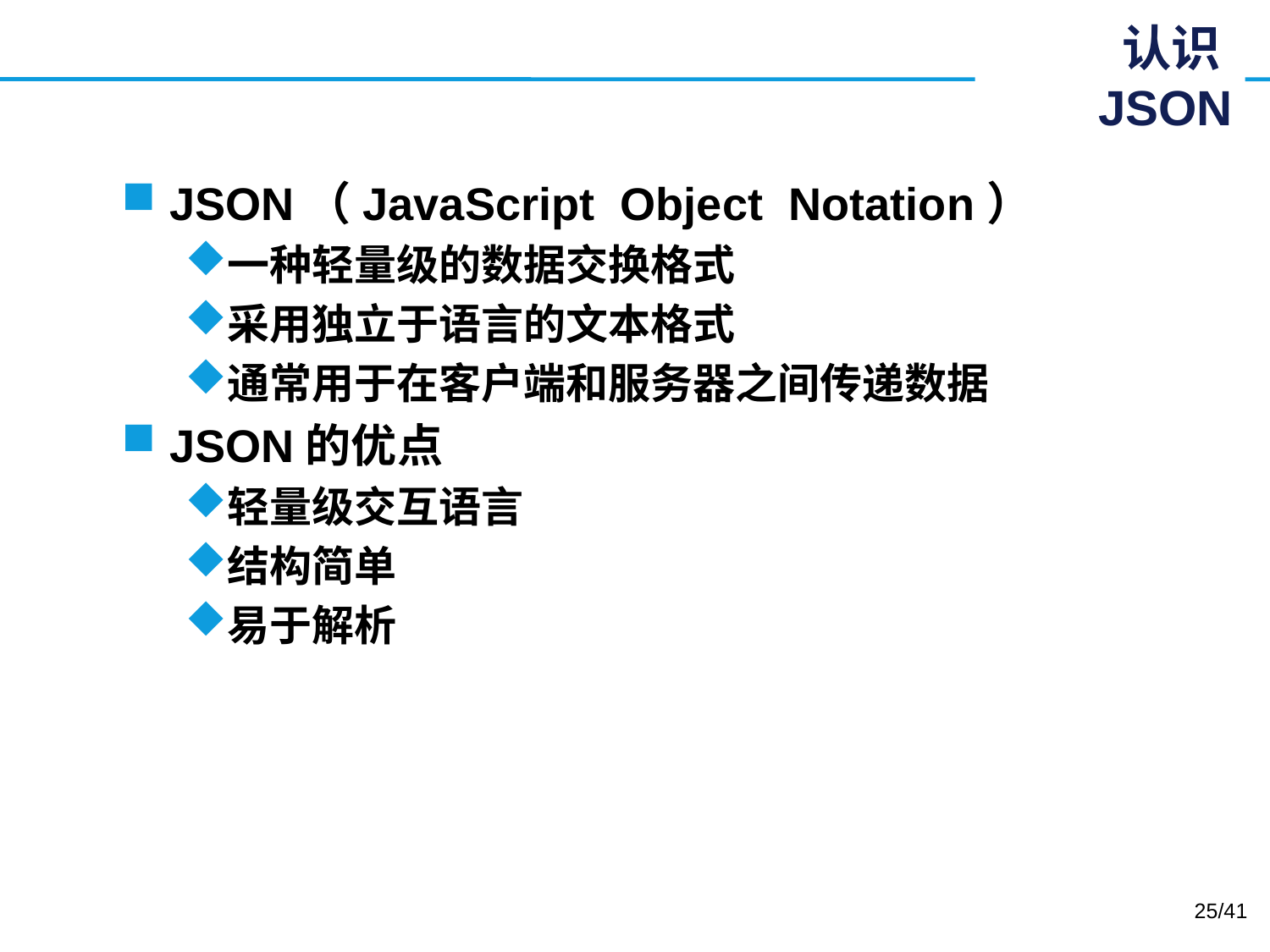

# 认识JSON
JSON（JavaScript  Object  Notation）
一种轻量级的数据交换格式
采用独立于语言的文本格式
通常用于在客户端和服务器之间传递数据
JSON的优点
轻量级交互语言
结构简单
易于解析

25/41